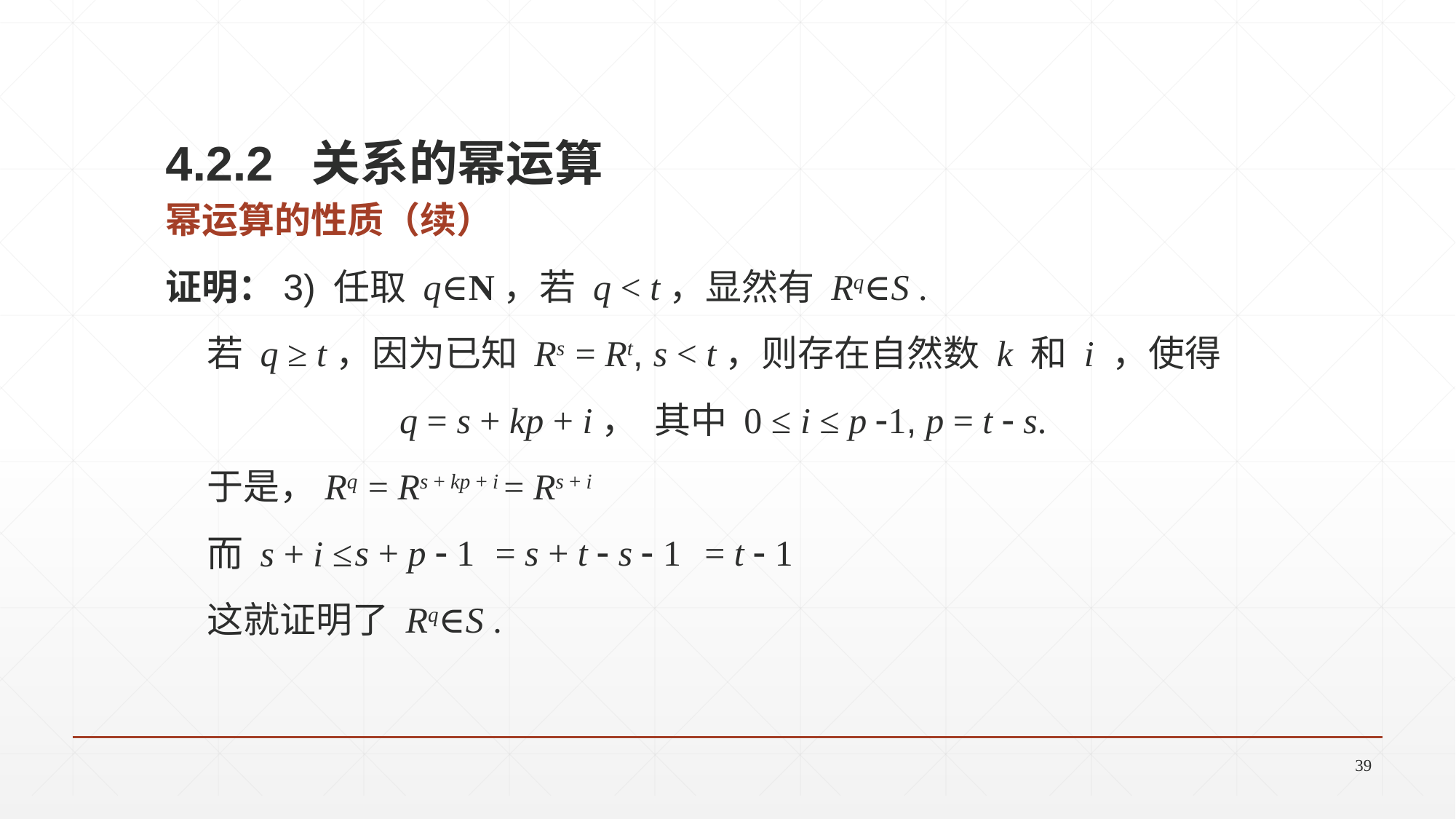

4.2.2  关系的幂运算
幂运算的性质（续）
证明：3) 任取 q∈N，若 q < t，显然有 Rq∈S .
    若 q ≥ t，因为已知 Rs  = Rt, s < t，则存在自然数 k 和 i ，使得
q = s + kp + i，  其中 0 ≤ i ≤ p −1, p = t − s.
    于是，Rq  = Rs + kp + i = Rs + i
    而 s + i ≤
    这就证明了 Rq∈S .
s + p − 1
= s + t − s − 1
= t − 1
39